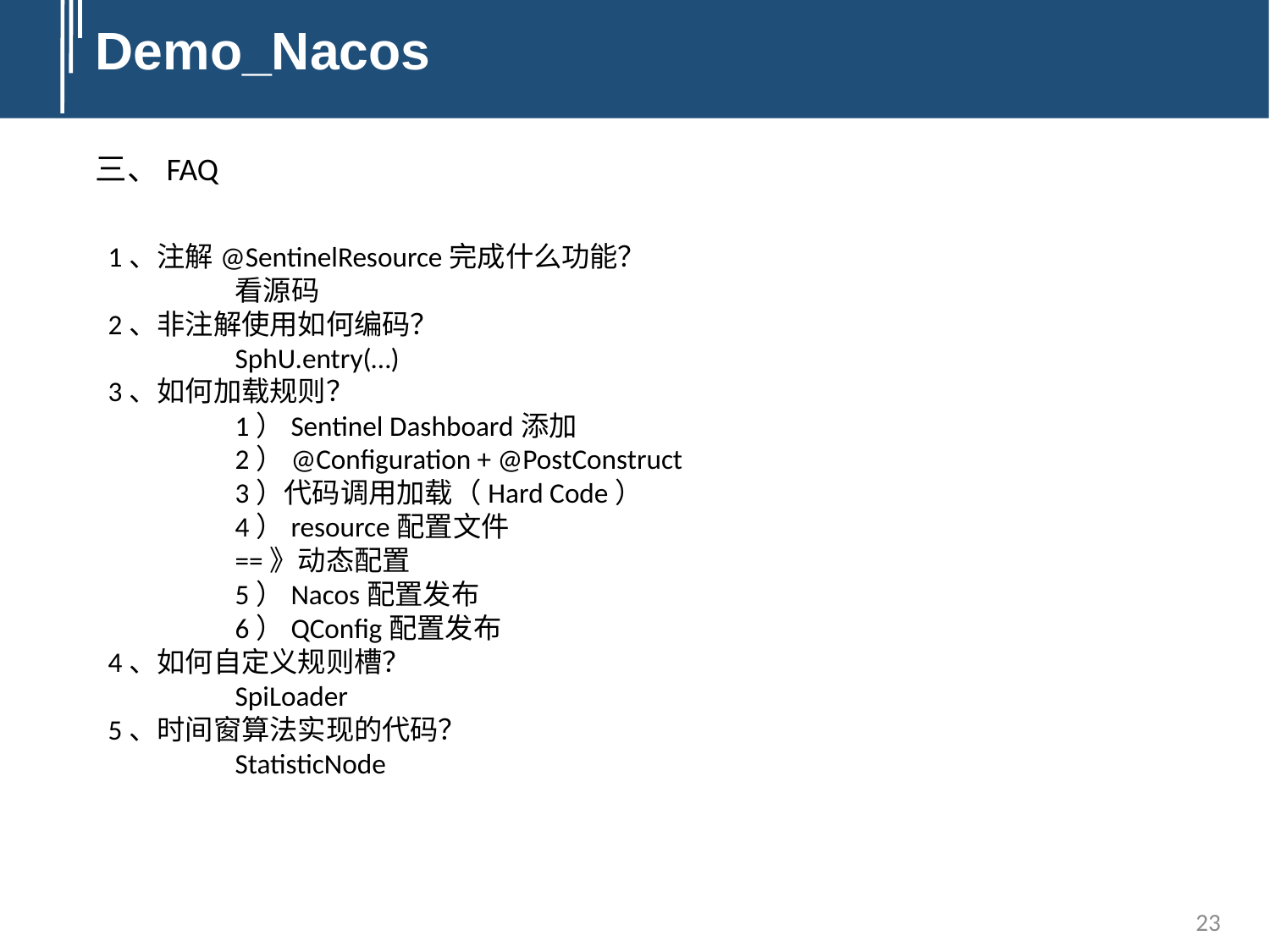

Demo_Nacos
三、FAQ
1、注解@SentinelResource完成什么功能？
	看源码
2、非注解使用如何编码？
	SphU.entry(…)
3、如何加载规则？
	1）Sentinel Dashboard添加
	2）@Configuration + @PostConstruct
	3）代码调用加载（Hard Code）
	4）resource配置文件
	==》动态配置
	5）Nacos配置发布
	6）QConfig配置发布
4、如何自定义规则槽？
	SpiLoader
5、时间窗算法实现的代码？
	StatisticNode
23